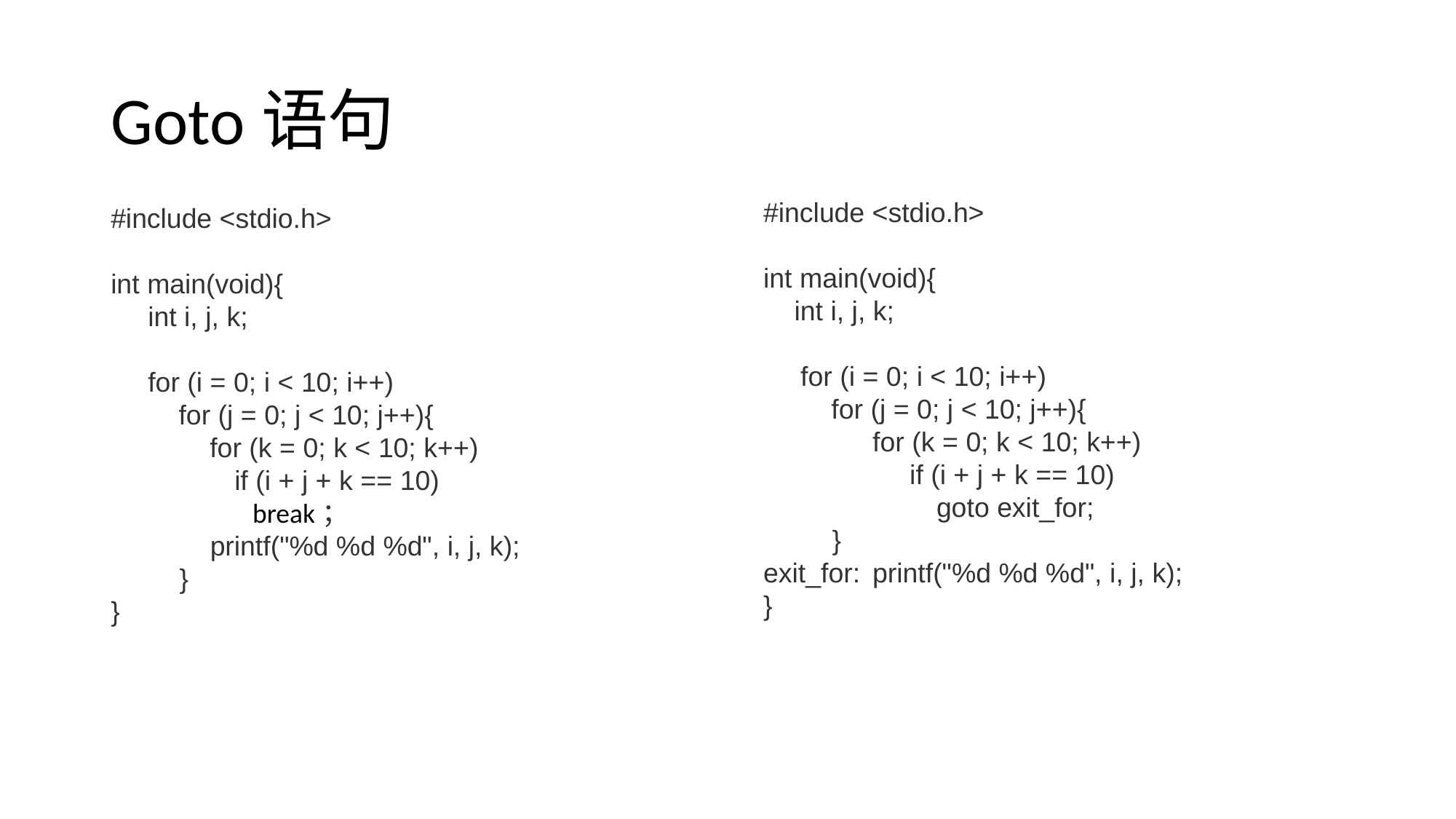

# Goto语句
#include <stdio.h>
int main(void){
     int i, j, k;
      for (i = 0; i < 10; i++)
           for (j = 0; j < 10; j++){
              	for (k = 0; k < 10; k++)
                 	      if (i + j + k == 10)
                            goto exit_for;
         }
exit_for: 	printf("%d %d %d", i, j, k);
}

#include <stdio.h>
int main(void){
      int i, j, k;
      for (i = 0; i < 10; i++)
           for (j = 0; j < 10; j++){
                for (k = 0; k < 10; k++)
                    if (i + j + k == 10)
                       break；
             printf("%d %d %d", i, j, k);
         } 
}